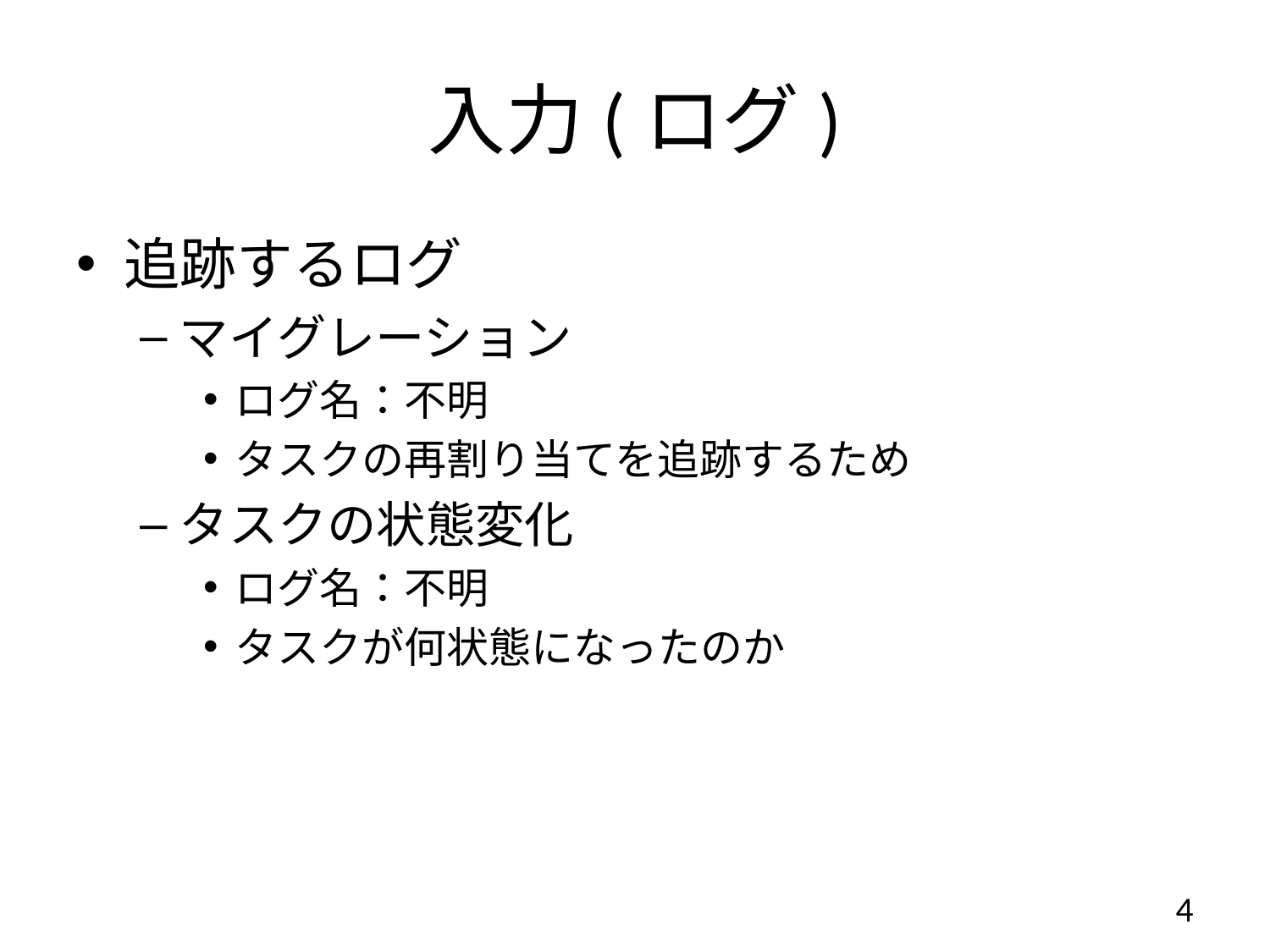

# 入力(ログ)
追跡するログ
マイグレーション
ログ名：不明
タスクの再割り当てを追跡するため
タスクの状態変化
ログ名：不明
タスクが何状態になったのか

4